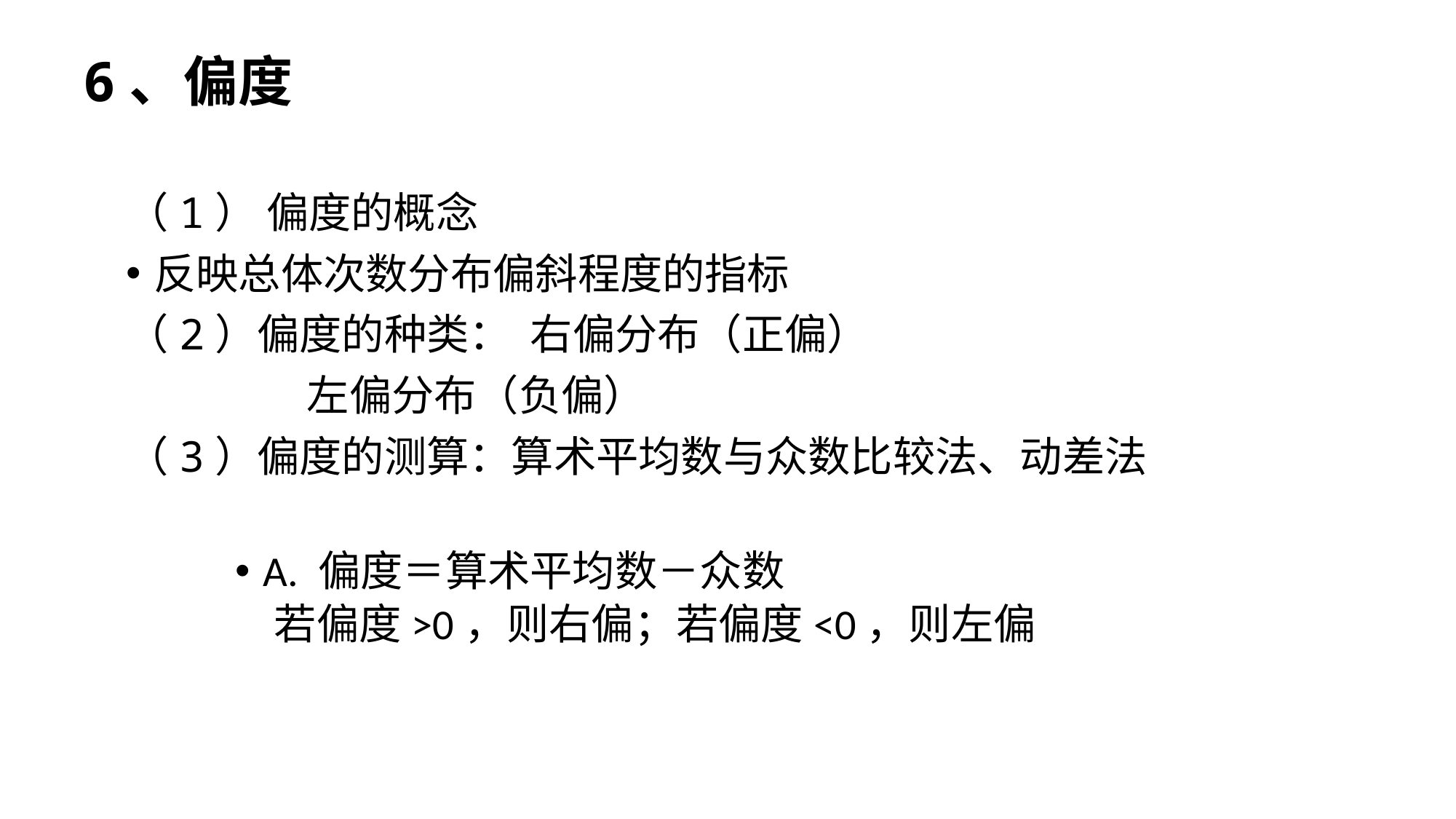

# 6、偏度
（1） 偏度的概念
反映总体次数分布偏斜程度的指标
（2）偏度的种类：  右偏分布（正偏）
                  左偏分布（负偏）
（3）偏度的测算：算术平均数与众数比较法、动差法

A. 偏度＝算术平均数－众数
   若偏度>0，则右偏；若偏度<0，则左偏